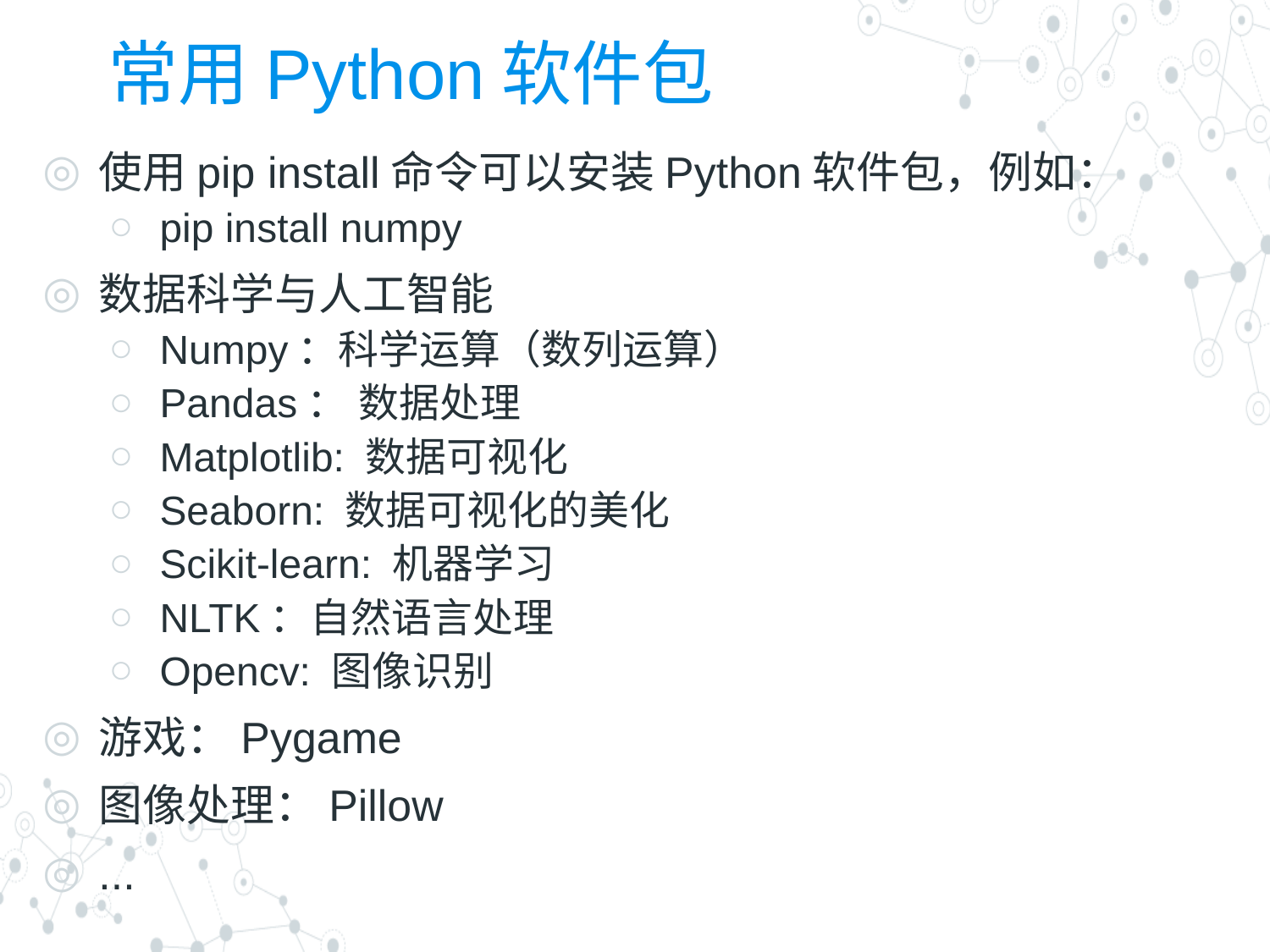

# 常用Python软件包
使用pip install命令可以安装Python软件包，例如：
pip install numpy
数据科学与人工智能
Numpy：科学运算（数列运算）
Pandas： 数据处理
Matplotlib: 数据可视化
Seaborn: 数据可视化的美化
Scikit-learn: 机器学习
NLTK：自然语言处理
Opencv: 图像识别
游戏：Pygame
图像处理：Pillow
...